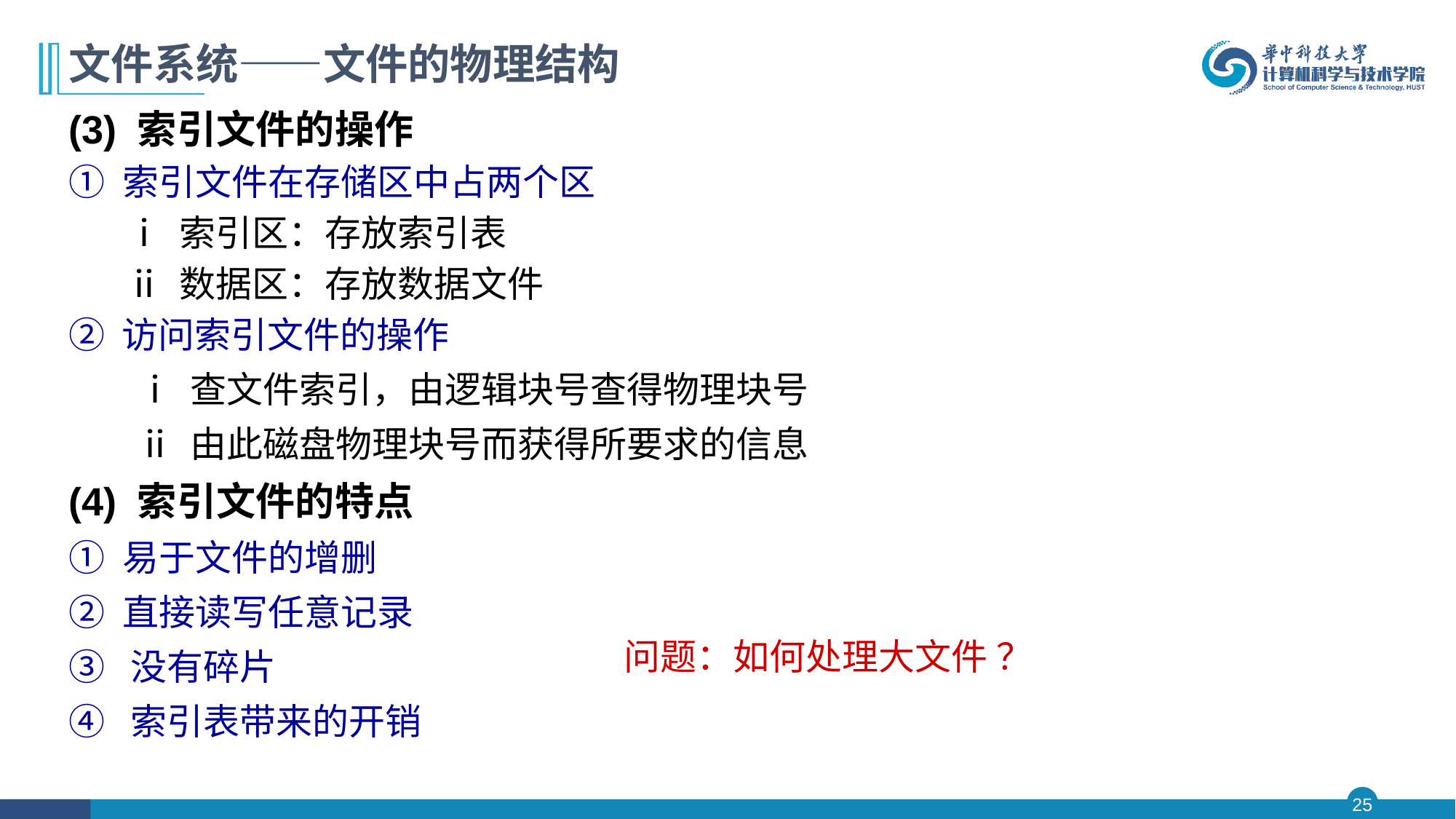

# 文件系统——文件的物理结构
(3) 索引文件的操作
① 索引文件在存储区中占两个区
       ⅰ 索引区：存放索引表
       ⅱ 数据区：存放数据文件
② 访问索引文件的操作
ⅰ 查文件索引，由逻辑块号查得物理块号
ⅱ 由此磁盘物理块号而获得所要求的信息
(4) 索引文件的特点
① 易于文件的增删
② 直接读写任意记录
③  没有碎片
④  索引表带来的开销
  问题：如何处理大文件 ？